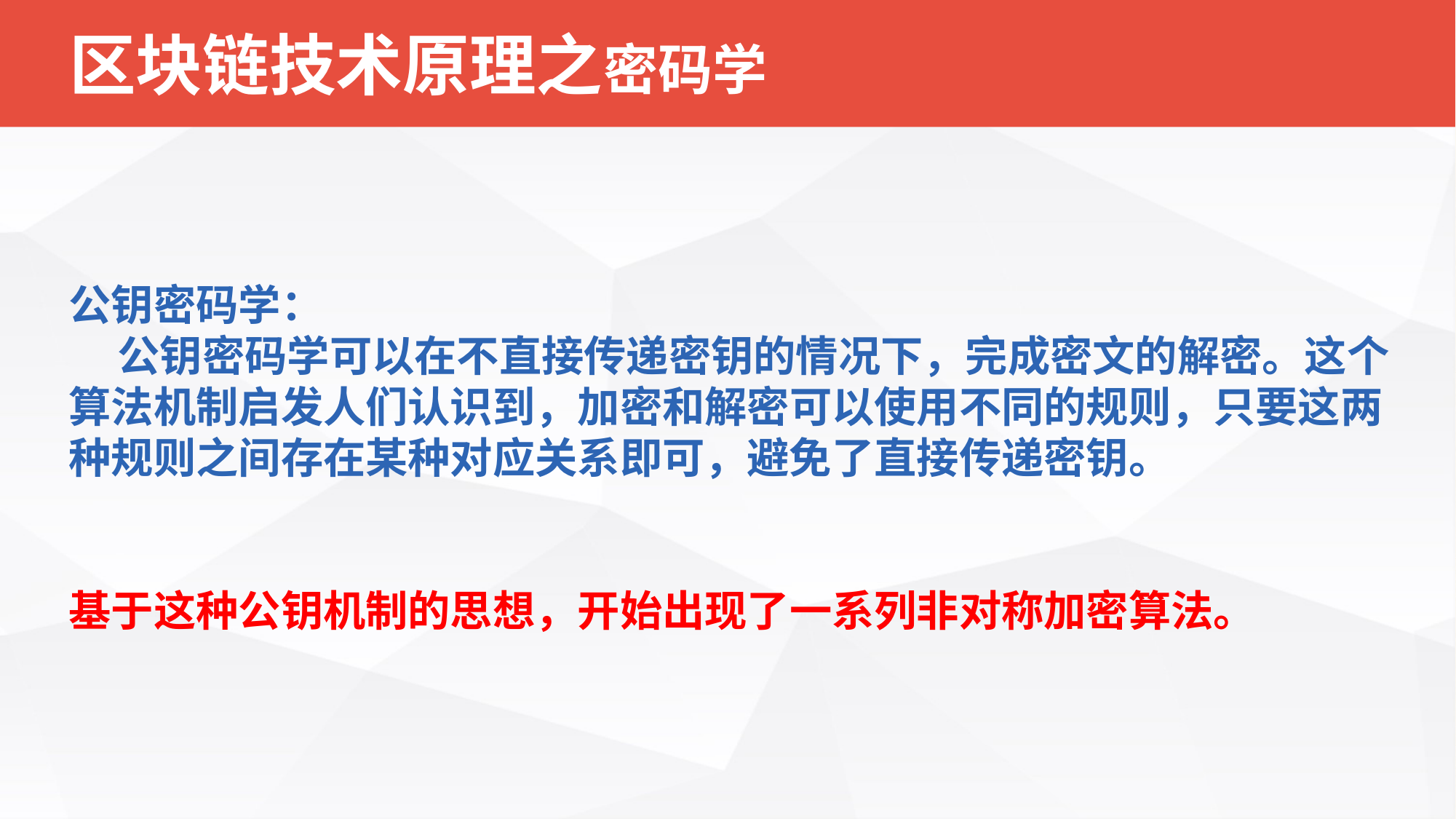

区块链技术原理之密码学
公钥密码学：
    公钥密码学可以在不直接传递密钥的情况下，完成密文的解密。这个算法机制启发人们认识到，加密和解密可以使用不同的规则，只要这两种规则之间存在某种对应关系即可，避免了直接传递密钥。

基于这种公钥机制的思想，开始出现了一系列非对称加密算法。